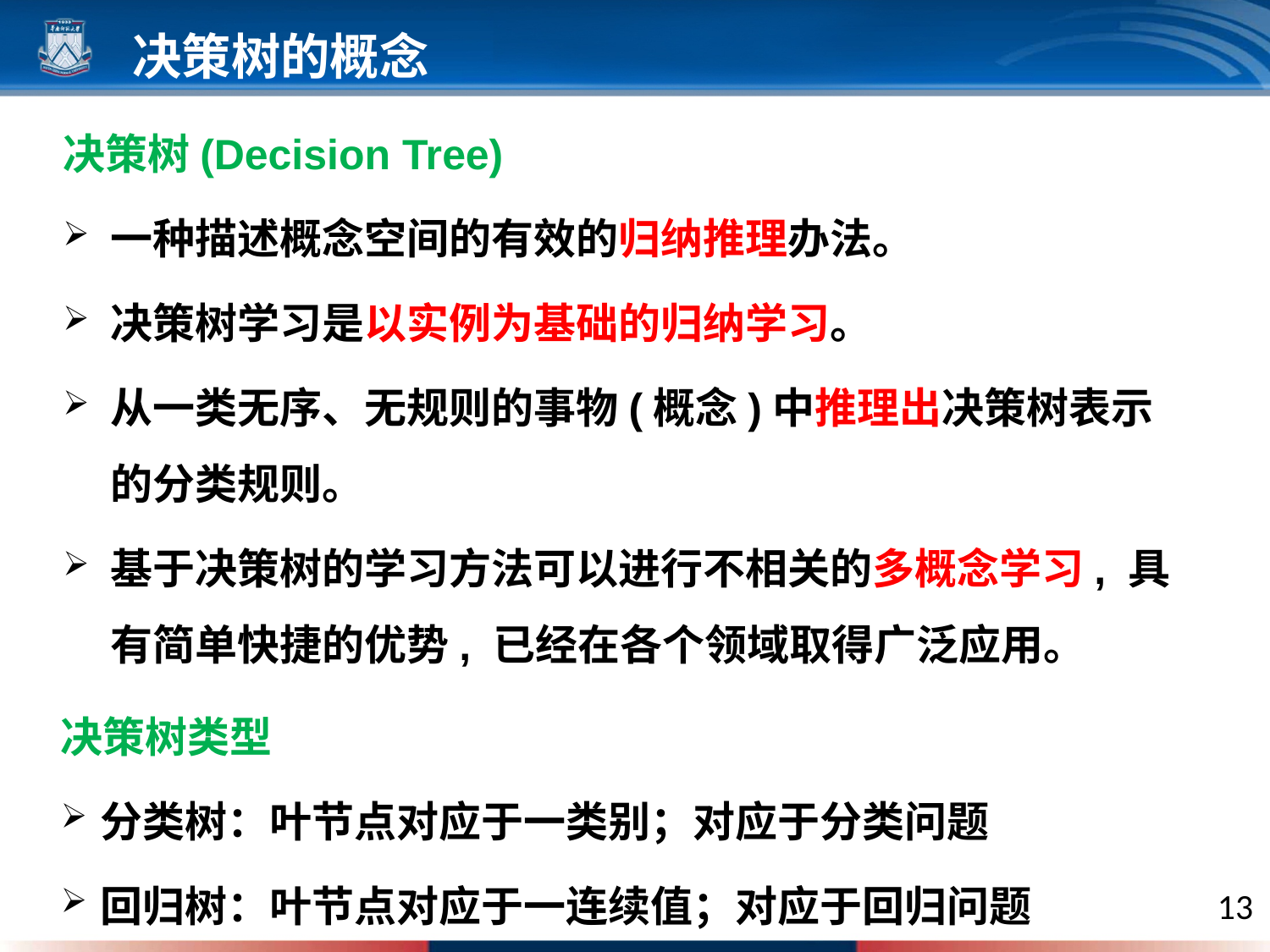

决策树的概念
决策树(Decision Tree)
一种描述概念空间的有效的归纳推理办法。
决策树学习是以实例为基础的归纳学习。
从一类无序、无规则的事物(概念)中推理出决策树表示的分类规则。
基于决策树的学习方法可以进行不相关的多概念学习, 具有简单快捷的优势, 已经在各个领域取得广泛应用。
决策树类型
分类树：叶节点对应于一类别；对应于分类问题
回归树：叶节点对应于一连续值；对应于回归问题